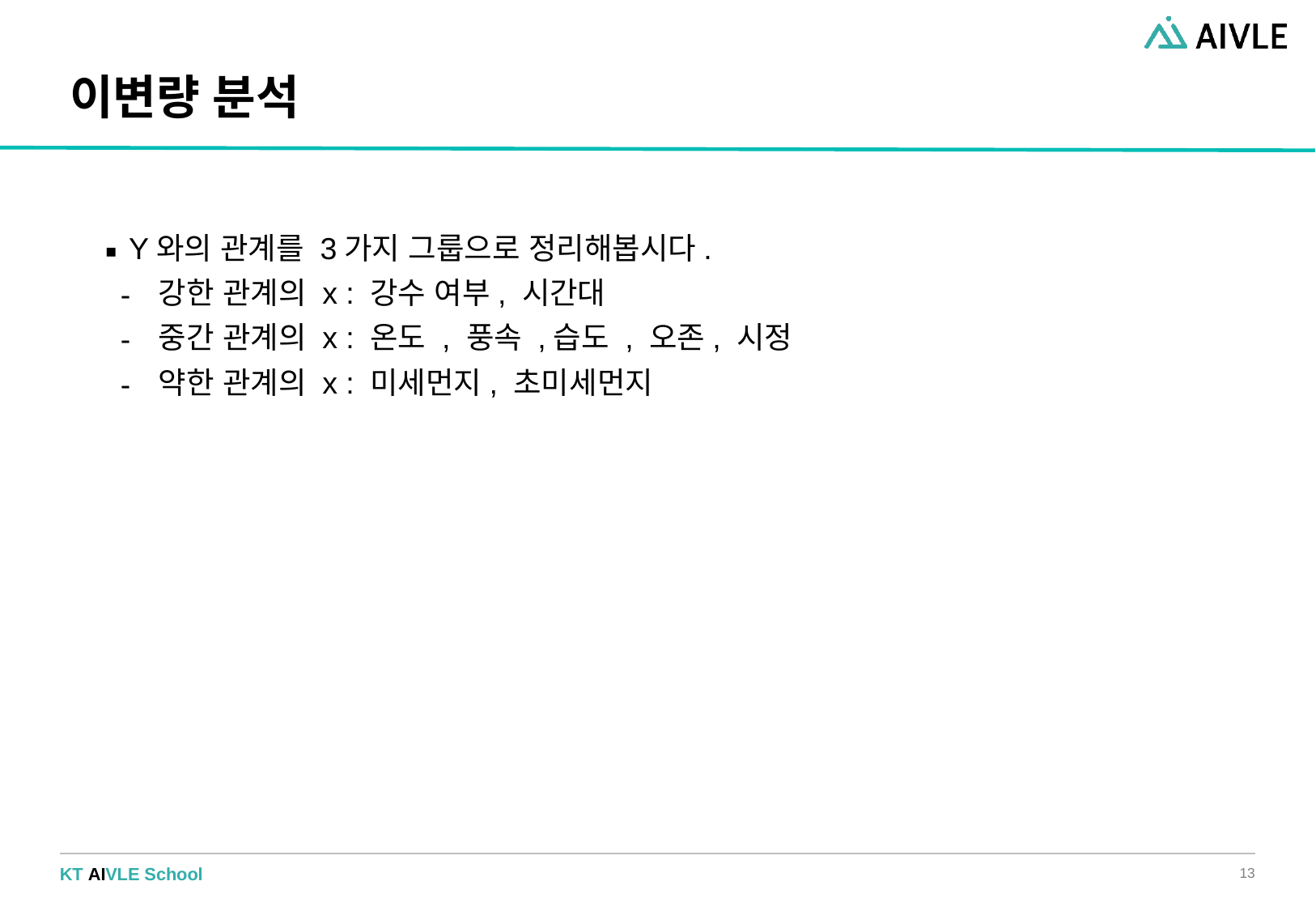

# 이변량 분석

Y와의 관계를 3가지 그룹으로 정리해봅시다.
강한 관계의 x : 강수 여부, 시간대
중간 관계의 x : 온도 , 풍속 ,습도 , 오존, 시정
약한 관계의 x : 미세먼지, 초미세먼지